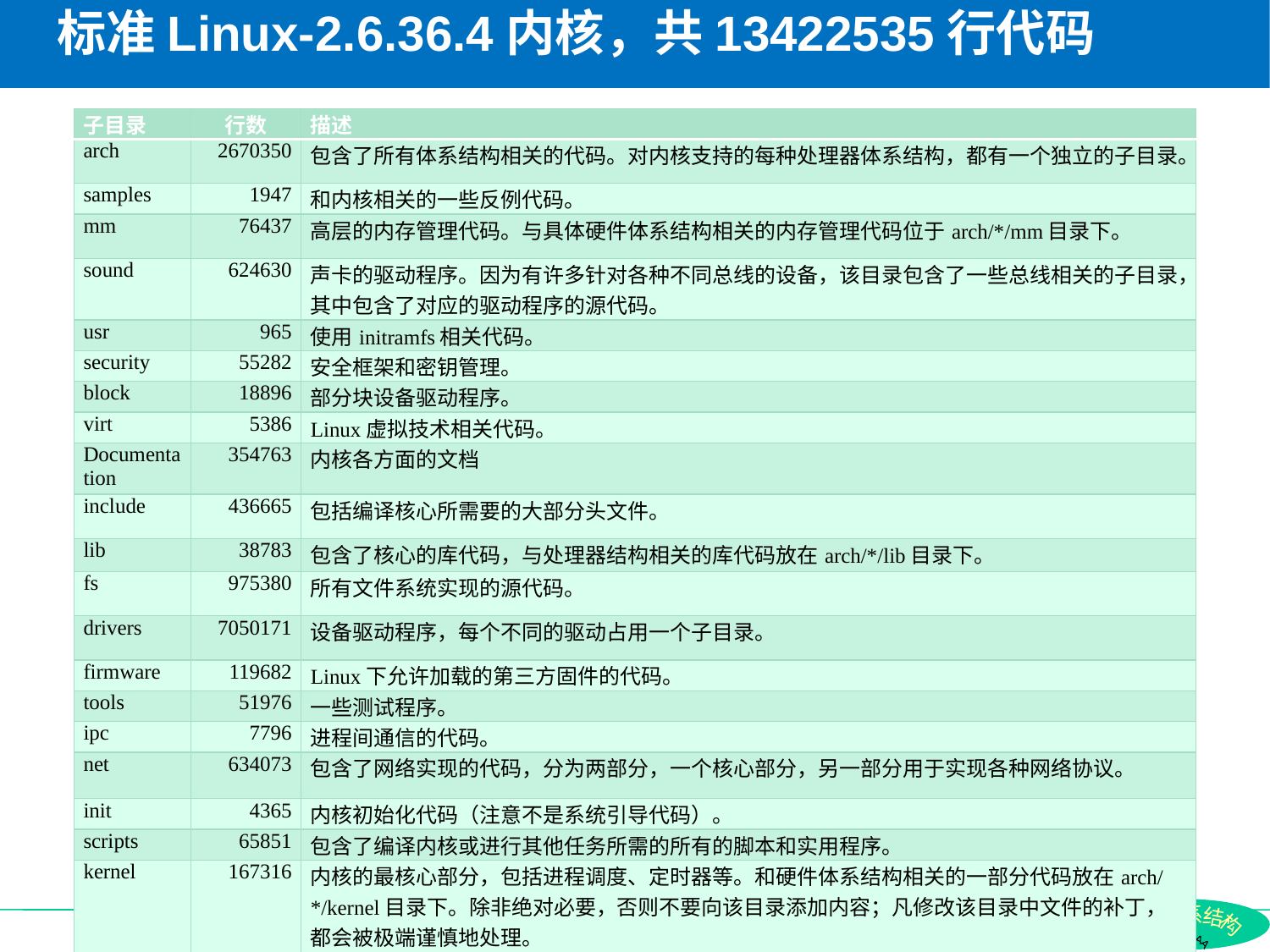

# 标准Linux-2.6.36.4内核，共13422535行代码
| 子目录 | 行数 | 描述 |
| --- | --- | --- |
| arch | 2670350 | 包含了所有体系结构相关的代码。对内核支持的每种处理器体系结构，都有一个独立的子目录。 |
| samples | 1947 | 和内核相关的一些反例代码。 |
| mm | 76437 | 高层的内存管理代码。与具体硬件体系结构相关的内存管理代码位于arch/\*/mm目录下。 |
| sound | 624630 | 声卡的驱动程序。因为有许多针对各种不同总线的设备，该目录包含了一些总线相关的子目录，其中包含了对应的驱动程序的源代码。 |
| usr | 965 | 使用initramfs相关代码。 |
| security | 55282 | 安全框架和密钥管理。 |
| block | 18896 | 部分块设备驱动程序。 |
| virt | 5386 | Linux虚拟技术相关代码。 |
| Documentation | 354763 | 内核各方面的文档 |
| include | 436665 | 包括编译核心所需要的大部分头文件。 |
| lib | 38783 | 包含了核心的库代码，与处理器结构相关的库代码放在arch/\*/lib目录下。 |
| fs | 975380 | 所有文件系统实现的源代码。 |
| drivers | 7050171 | 设备驱动程序，每个不同的驱动占用一个子目录。 |
| firmware | 119682 | Linux下允许加载的第三方固件的代码。 |
| tools | 51976 | 一些测试程序。 |
| ipc | 7796 | 进程间通信的代码。 |
| net | 634073 | 包含了网络实现的代码，分为两部分，一个核心部分，另一部分用于实现各种网络协议。 |
| init | 4365 | 内核初始化代码（注意不是系统引导代码）。 |
| scripts | 65851 | 包含了编译内核或进行其他任务所需的所有的脚本和实用程序。 |
| kernel | 167316 | 内核的最核心部分，包括进程调度、定时器等。和硬件体系结构相关的一部分代码放在arch/\*/kernel目录下。除非绝对必要，否则不要向该目录添加内容；凡修改该目录中文件的补丁，都会被极端谨慎地处理。 |
| crypto | 48615 | 包含了各种密码算法的实现。 |
北京航空航天大学软件工程研究所    lily@buaa.edu.cn